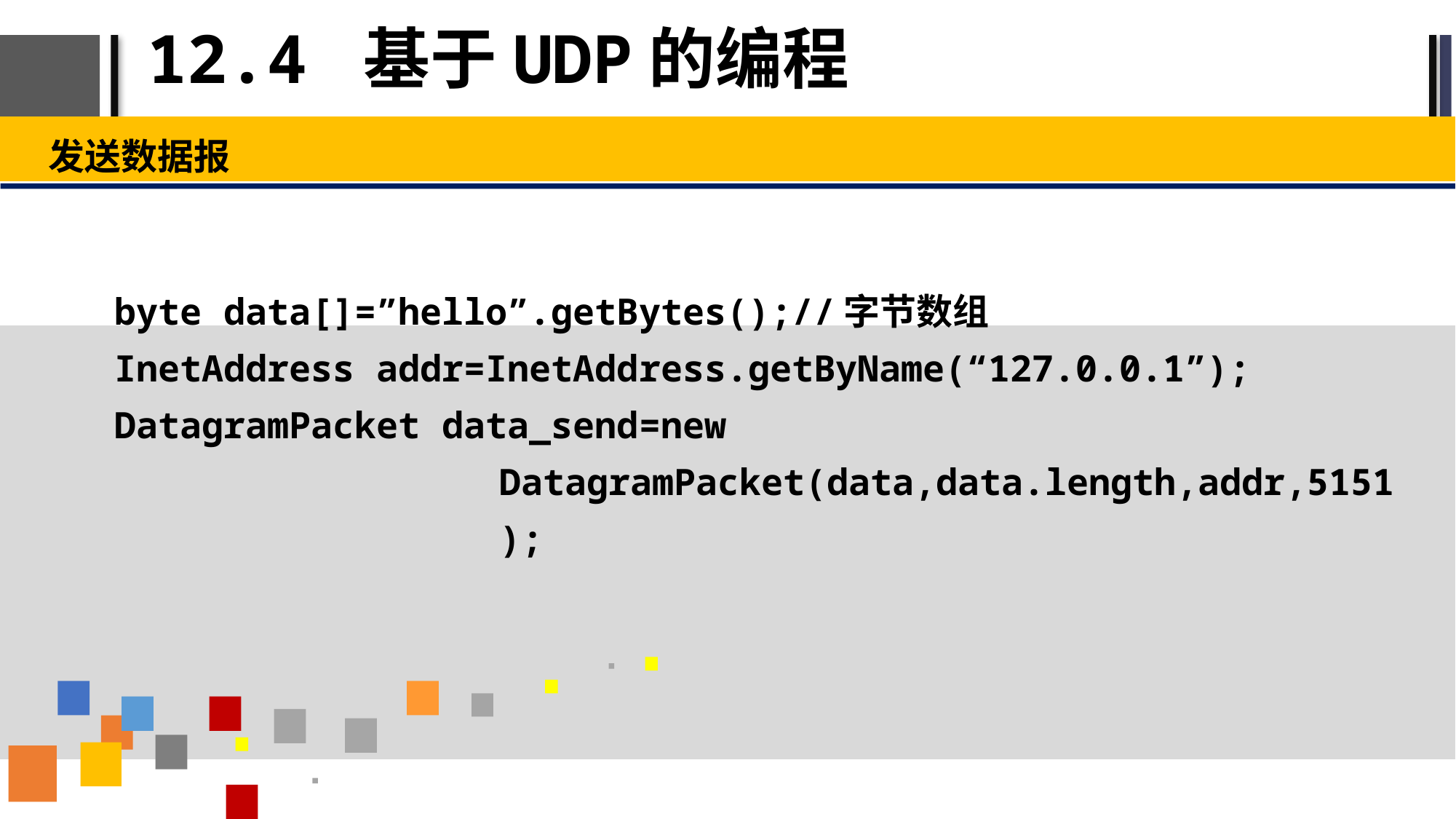

# 12.4 基于UDP的编程

发送数据报

byte data[]=”hello”.getBytes();//字节数组
InetAddress addr=InetAddress.getByName(“127.0.0.1”);
DatagramPacket data_send=new DatagramPacket(data,data.length,addr,5151);